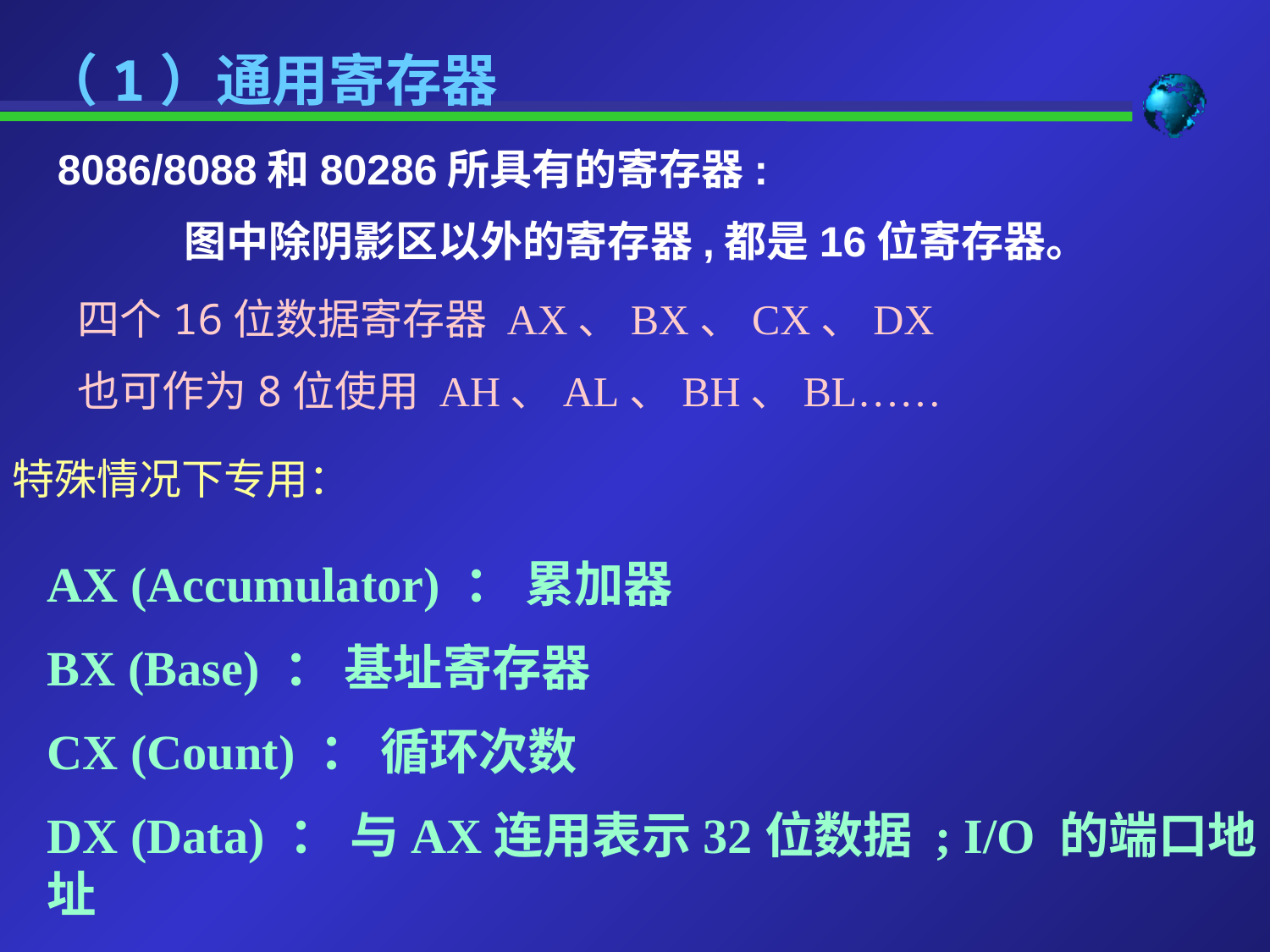

（1）通用寄存器
8086/8088和80286所具有的寄存器:
	图中除阴影区以外的寄存器,都是16位寄存器。
四个16位数据寄存器 AX、BX、CX、DX
也可作为8位使用 AH、AL、BH、BL……
特殊情况下专用：
AX (Accumulator) ： 累加器
BX (Base) ： 基址寄存器
CX (Count) ： 循环次数
DX (Data) ： 与AX连用表示32位数据 ; I/O 的端口地址
42